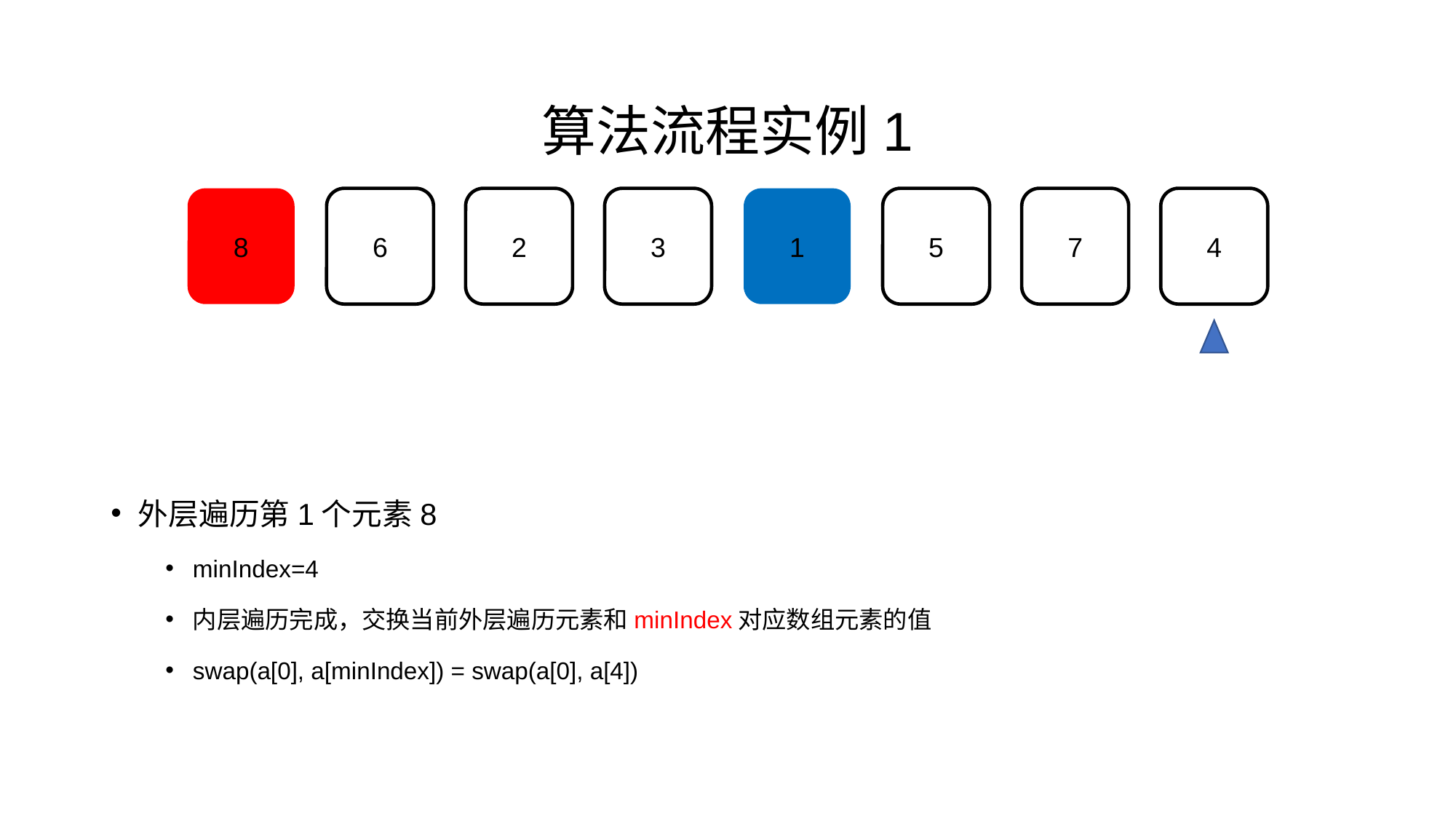

# 算法流程实例1
8
6
2
3
1
5
7
4

外层遍历第1个元素8
minIndex=4
内层遍历完成，交换当前外层遍历元素和minIndex对应数组元素的值
swap(a[0], a[minIndex]) = swap(a[0], a[4])